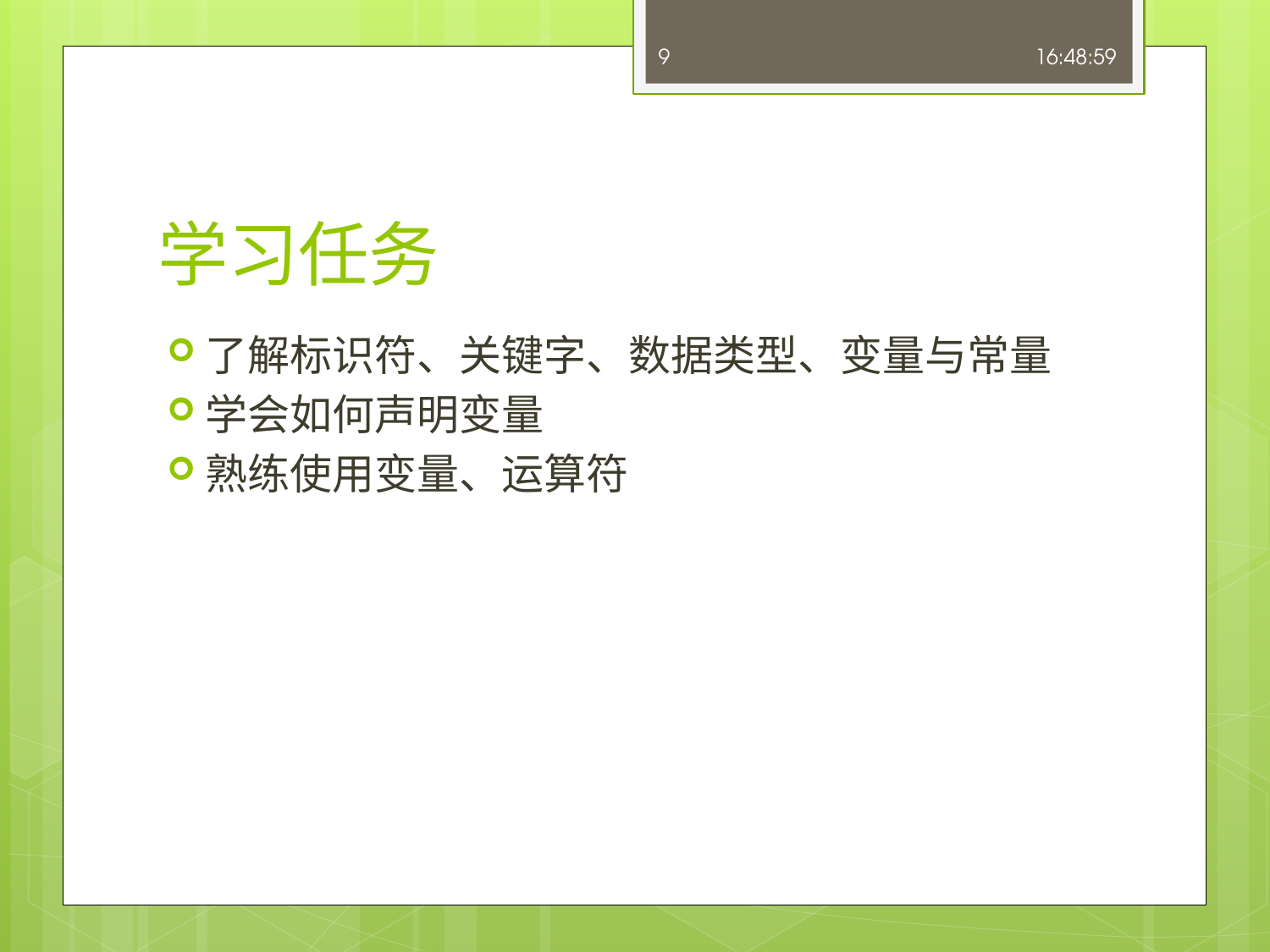

9
16:48:59
# 学习任务
了解标识符、关键字、数据类型、变量与常量
学会如何声明变量
熟练使用变量、运算符